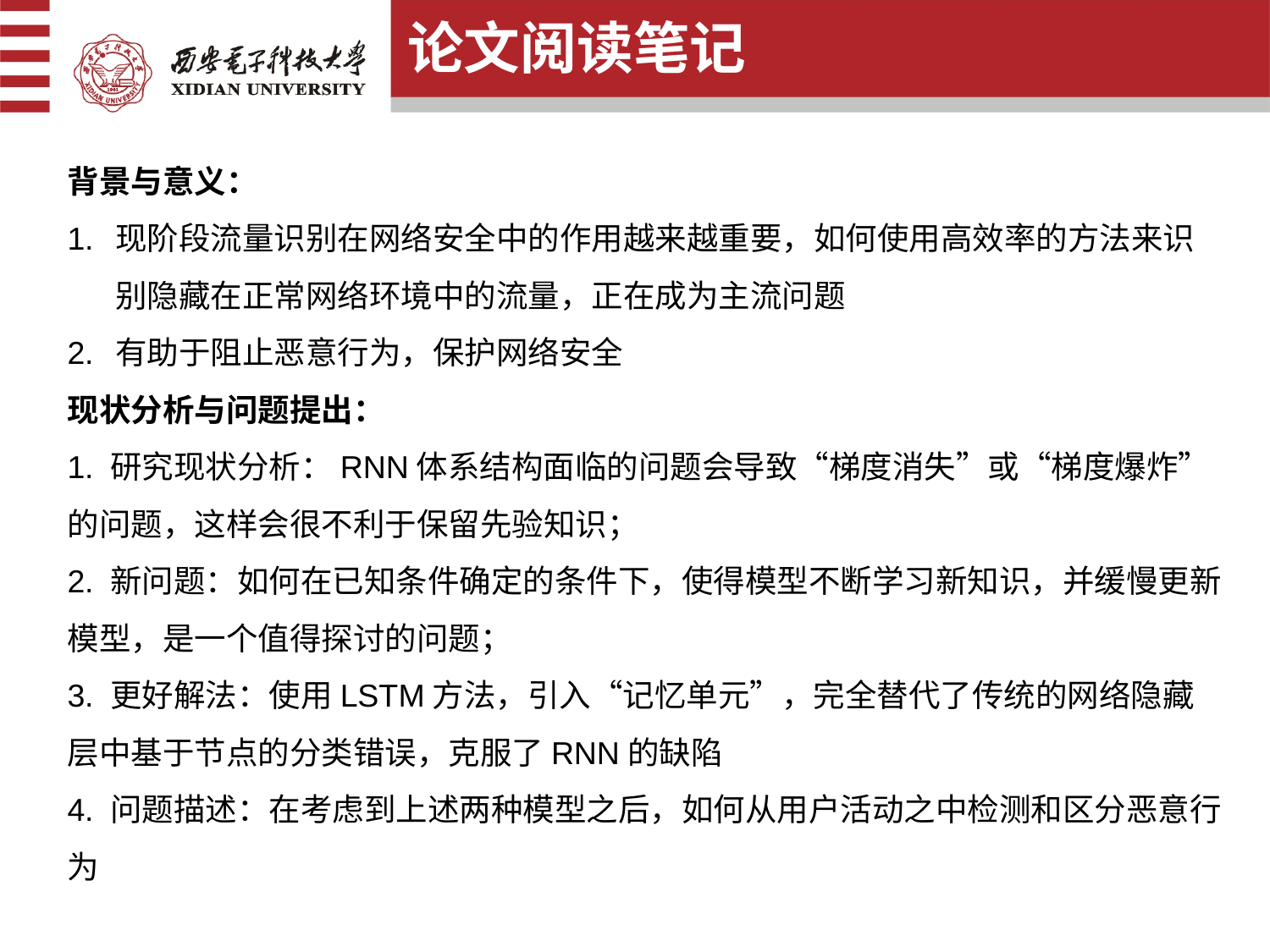

论文阅读笔记
背景与意义：
现阶段流量识别在网络安全中的作用越来越重要，如何使用高效率的方法来识别隐藏在正常网络环境中的流量，正在成为主流问题
有助于阻止恶意行为，保护网络安全
现状分析与问题提出：
1. 研究现状分析：RNN体系结构面临的问题会导致“梯度消失”或“梯度爆炸”的问题，这样会很不利于保留先验知识；
2. 新问题：如何在已知条件确定的条件下，使得模型不断学习新知识，并缓慢更新模型，是一个值得探讨的问题；
3. 更好解法：使用LSTM方法，引入“记忆单元”，完全替代了传统的网络隐藏层中基于节点的分类错误，克服了RNN的缺陷
4. 问题描述：在考虑到上述两种模型之后，如何从用户活动之中检测和区分恶意行为